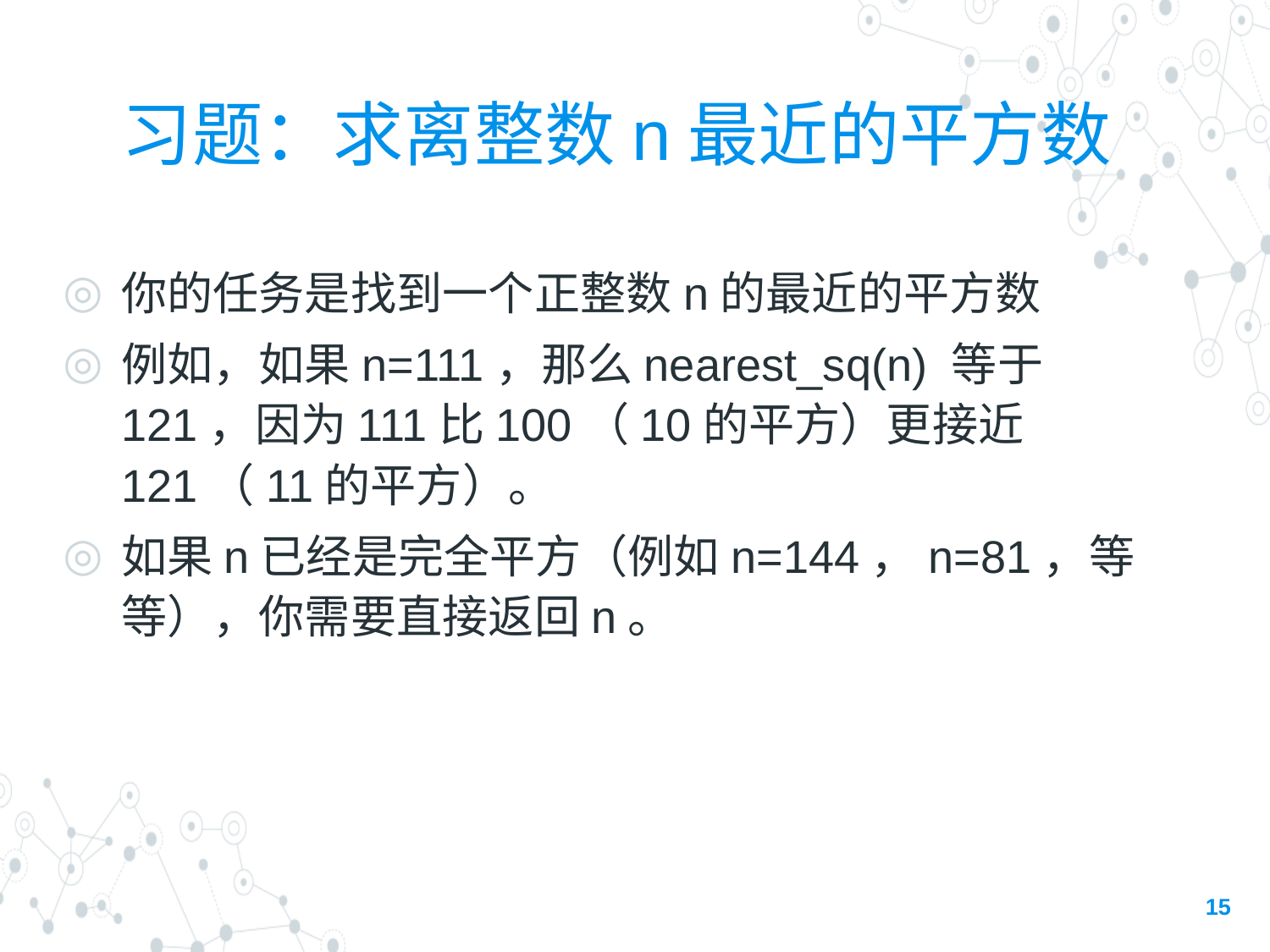

# 习题：求离整数n最近的平方数
你的任务是找到一个正整数n的最近的平方数
例如，如果n=111，那么nearest_sq(n) 等于121，因为111比100（10的平方）更接近121（11的平方）。
如果n已经是完全平方（例如n=144，n=81，等等），你需要直接返回n。
15